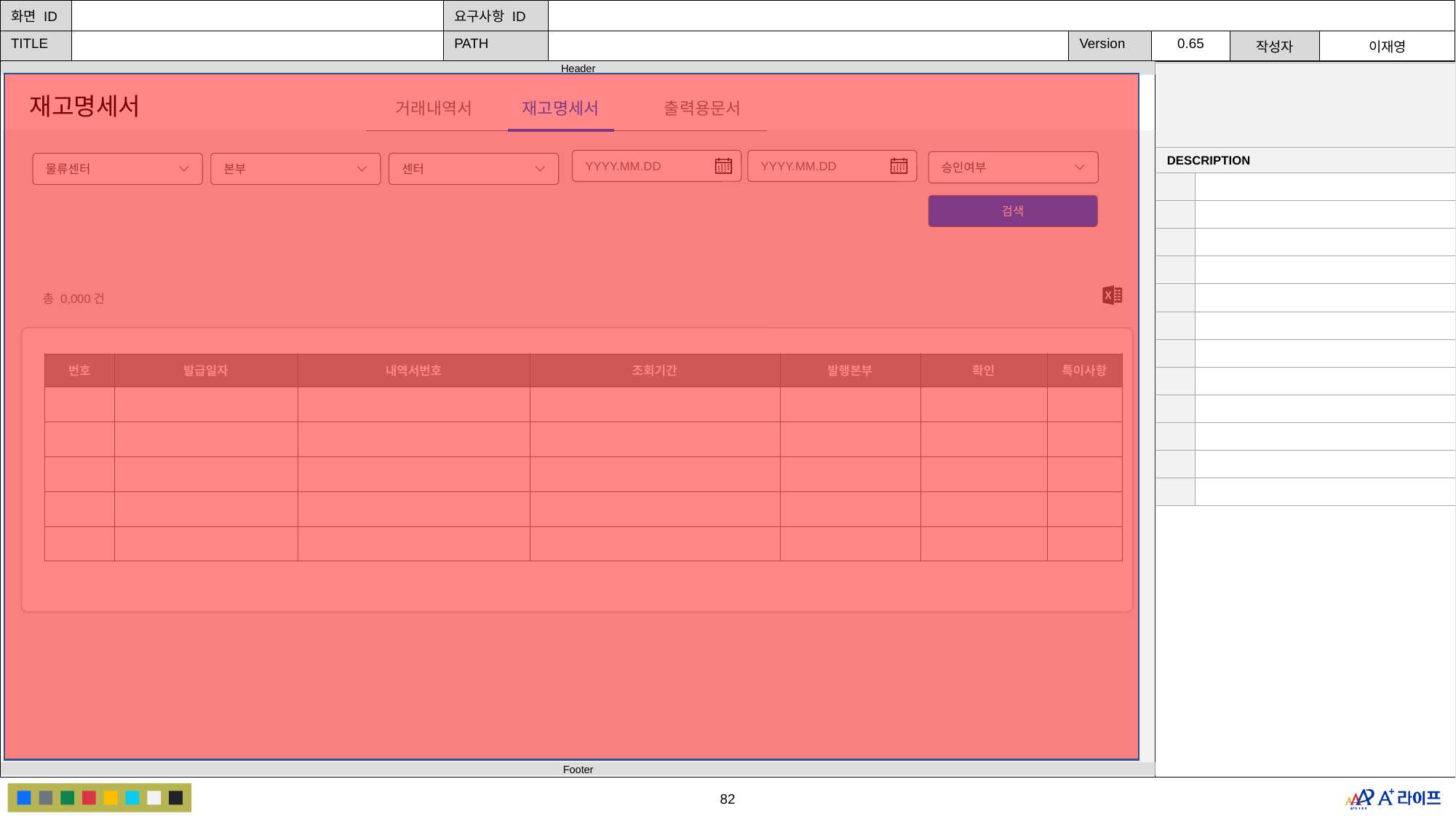

|  |  |
| --- | --- |
| DESCRIPTION |  |
|  |  |
|  |  |
|  |  |
|  |  |
|  |  |
|  |  |
|  |  |
|  |  |
|  |  |
|  |  |
|  |  |
|  |  |

재고명세서
거래내역서
재고명세서
출력용문서
YYYY.MM.DD

YYYY.MM.DD

승인여부

물류센터

본부

센터

검색
총 0,000건

| 번호 | 발급일자 | 내역서번호 | 조회기간 | 발행본부 | 확인 | 특이사항 |
| --- | --- | --- | --- | --- | --- | --- |
|  |  |  |  |  |  |  |
|  |  |  |  |  |  |  |
|  |  |  |  |  |  |  |
|  |  |  |  |  |  |  |
|  |  |  |  |  |  |  |